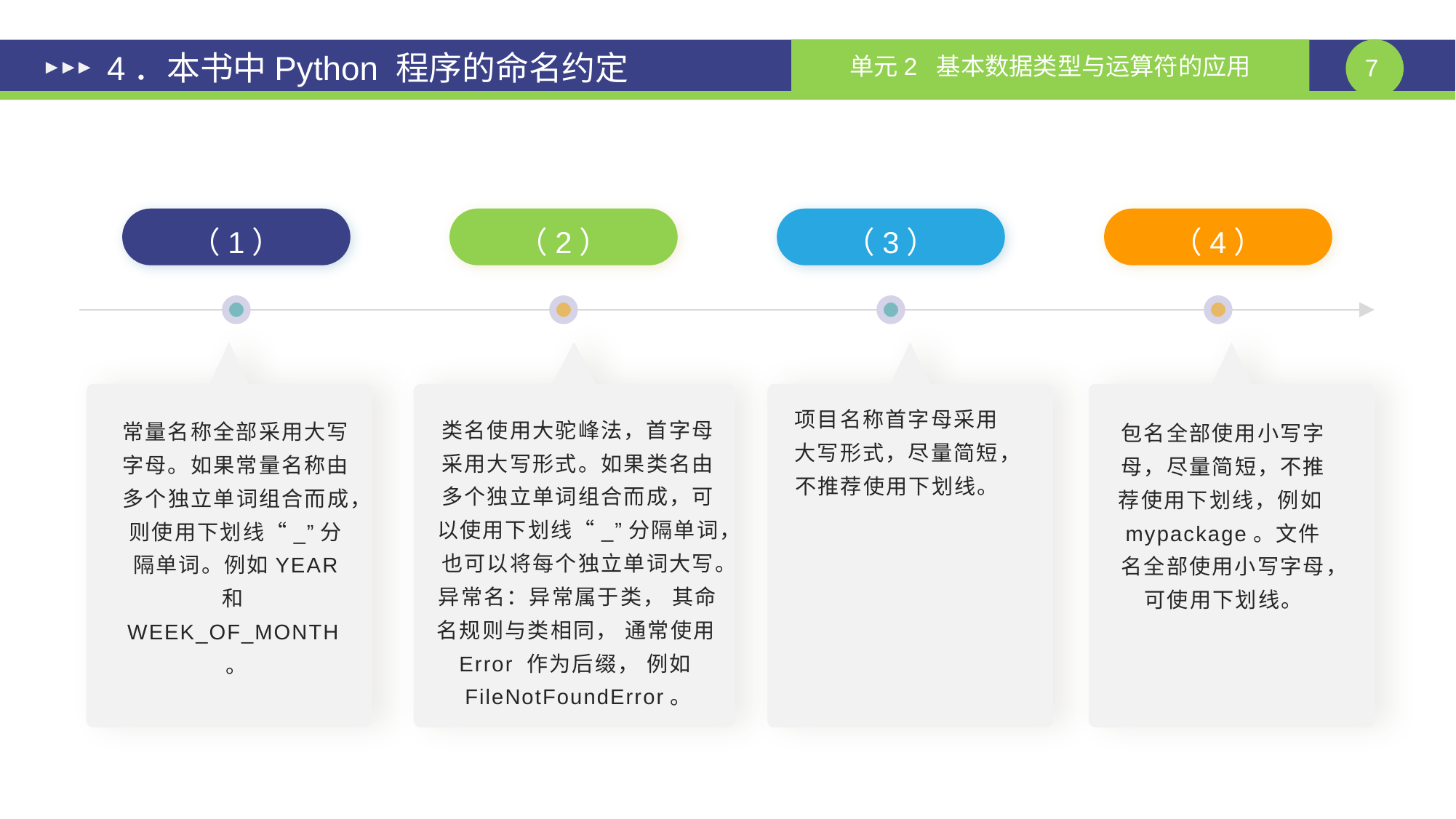

# 4．本书中Python 程序的命名约定

（1）
（2）
（3）
（4）

项目名称首字母采用大写形式，尽量简短，不推荐使用下划线。
类名使用大驼峰法，首字母采用大写形式。如果类名由多个独立单词组合而成，可以使用下划线“_”分隔单词，也可以将每个独立单词大写。异常名：异常属于类， 其命名规则与类相同， 通常使用Error 作为后缀， 例如FileNotFoundError。
常量名称全部采用大写字母。如果常量名称由多个独立单词组合而成，则使用下划线“_”分隔单词。例如YEAR 和WEEK_OF_MONTH。
包名全部使用小写字母，尽量简短，不推荐使用下划线，例如mypackage。文件名全部使用小写字母，可使用下划线。